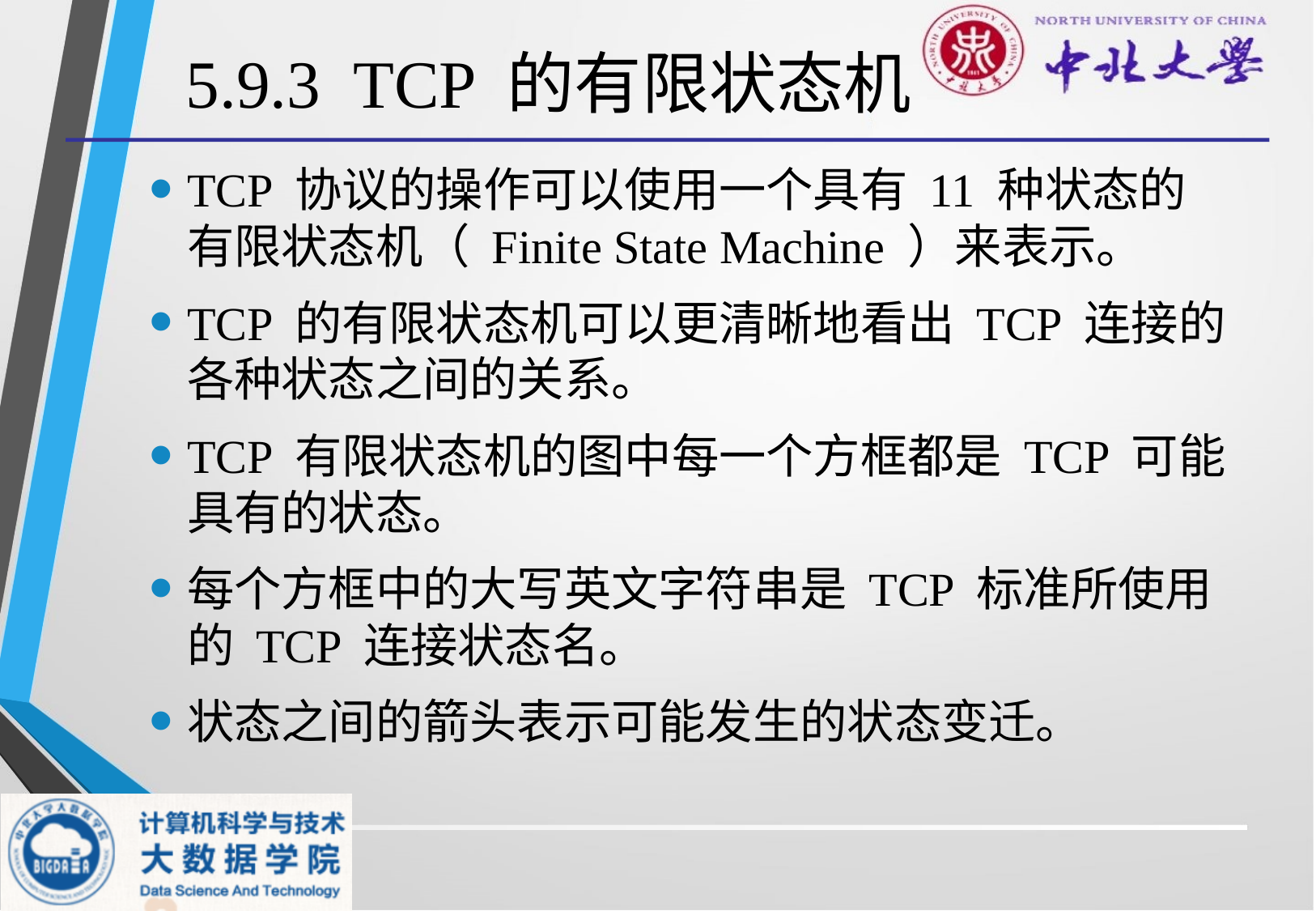

# 5.9.3  TCP 的有限状态机
TCP 协议的操作可以使用一个具有 11 种状态的有限状态机（ Finite State Machine ）来表示。
TCP 的有限状态机可以更清晰地看出 TCP 连接的各种状态之间的关系。
TCP 有限状态机的图中每一个方框都是 TCP 可能具有的状态。
每个方框中的大写英文字符串是 TCP 标准所使用的 TCP 连接状态名。
状态之间的箭头表示可能发生的状态变迁。
21